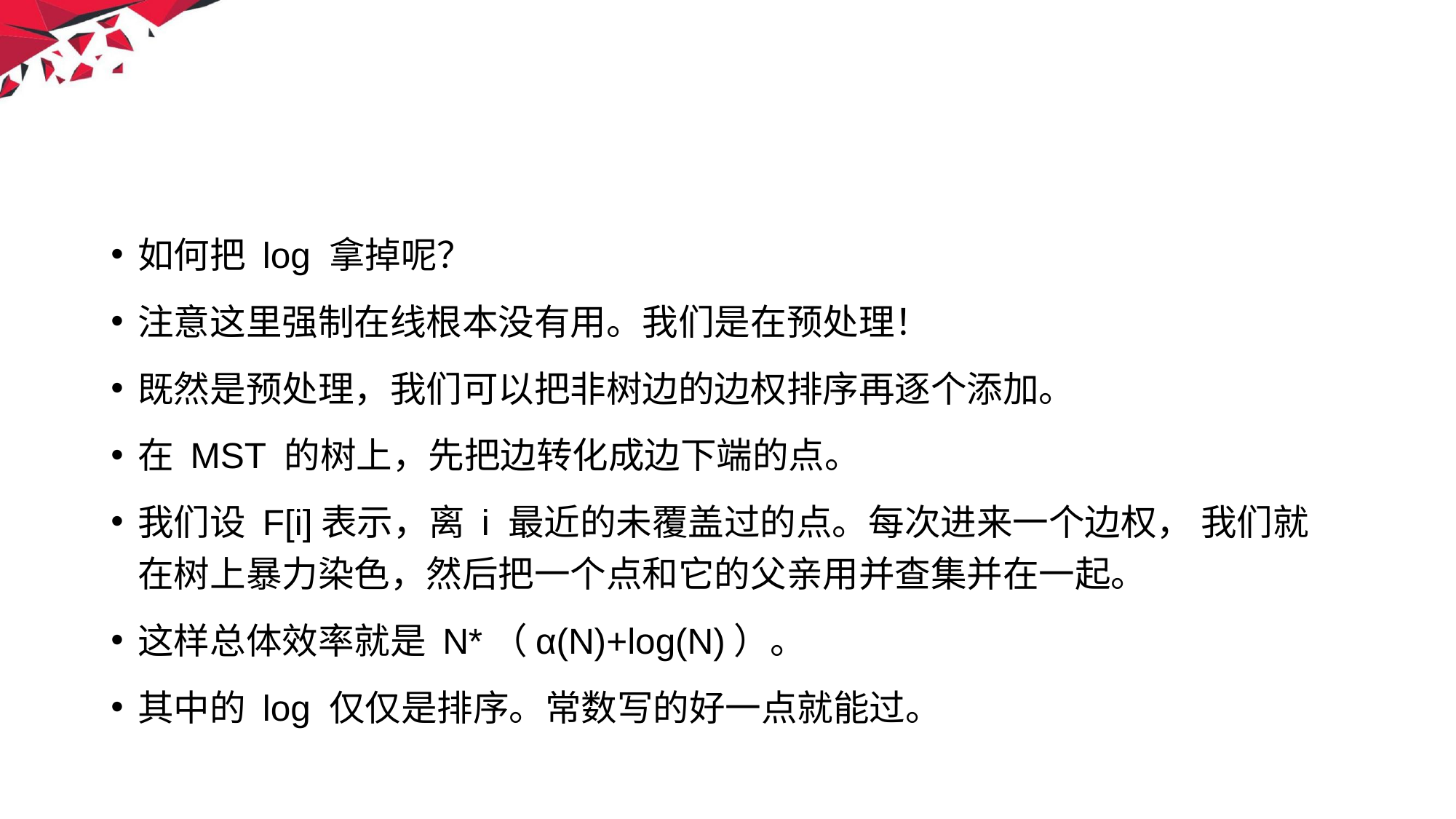

#
如何把 log 拿掉呢？
注意这里强制在线根本没有用。我们是在预处理！
既然是预处理，我们可以把非树边的边权排序再逐个添加。
在 MST 的树上，先把边转化成边下端的点。
我们设 F[i]表示，离 i 最近的未覆盖过的点。每次进来一个边权， 我们就在树上暴力染色，然后把一个点和它的父亲用并查集并在一起。
这样总体效率就是 N*（α(N)+log(N)）。
其中的 log 仅仅是排序。常数写的好一点就能过。